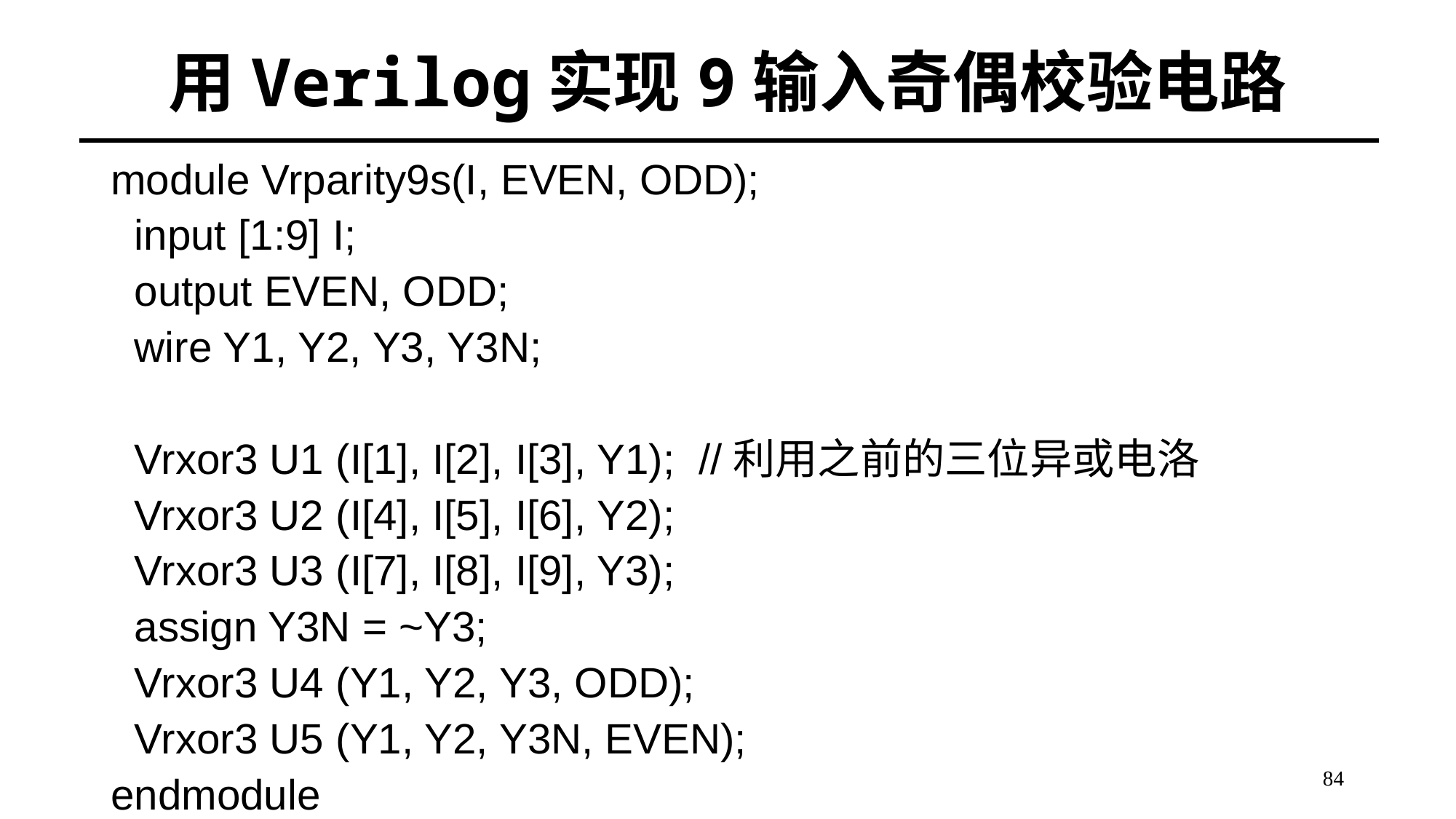

# 用Verilog实现9输入奇偶校验电路
module Vrparity9s(I, EVEN, ODD);
  input [1:9] I;
  output EVEN, ODD;
  wire Y1, Y2, Y3, Y3N;

  Vrxor3 U1 (I[1], I[2], I[3], Y1);  //利用之前的三位异或电洛
  Vrxor3 U2 (I[4], I[5], I[6], Y2);
  Vrxor3 U3 (I[7], I[8], I[9], Y3);
  assign Y3N = ~Y3;
  Vrxor3 U4 (Y1, Y2, Y3, ODD);
  Vrxor3 U5 (Y1, Y2, Y3N, EVEN);
endmodule

84